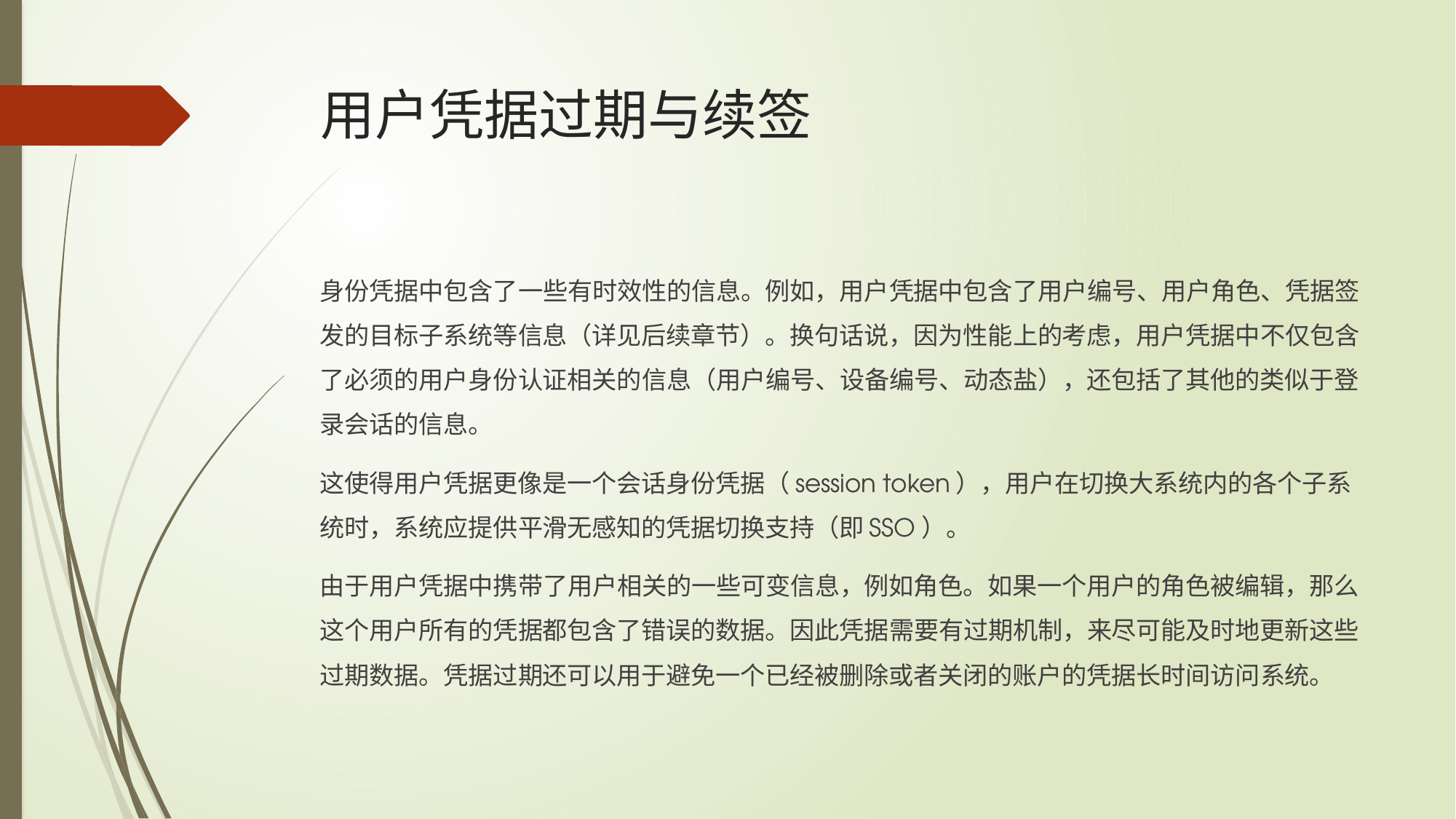

# 用户凭据过期与续签
身份凭据中包含了一些有时效性的信息。例如，用户凭据中包含了用户编号、用户角色、凭据签发的目标子系统等信息（详见后续章节）。换句话说，因为性能上的考虑，用户凭据中不仅包含了必须的用户身份认证相关的信息（用户编号、设备编号、动态盐），还包括了其他的类似于登录会话的信息。
这使得用户凭据更像是一个会话身份凭据（session token），用户在切换大系统内的各个子系统时，系统应提供平滑无感知的凭据切换支持（即SSO）。
由于用户凭据中携带了用户相关的一些可变信息，例如角色。如果一个用户的角色被编辑，那么这个用户所有的凭据都包含了错误的数据。因此凭据需要有过期机制，来尽可能及时地更新这些过期数据。凭据过期还可以用于避免一个已经被删除或者关闭的账户的凭据长时间访问系统。